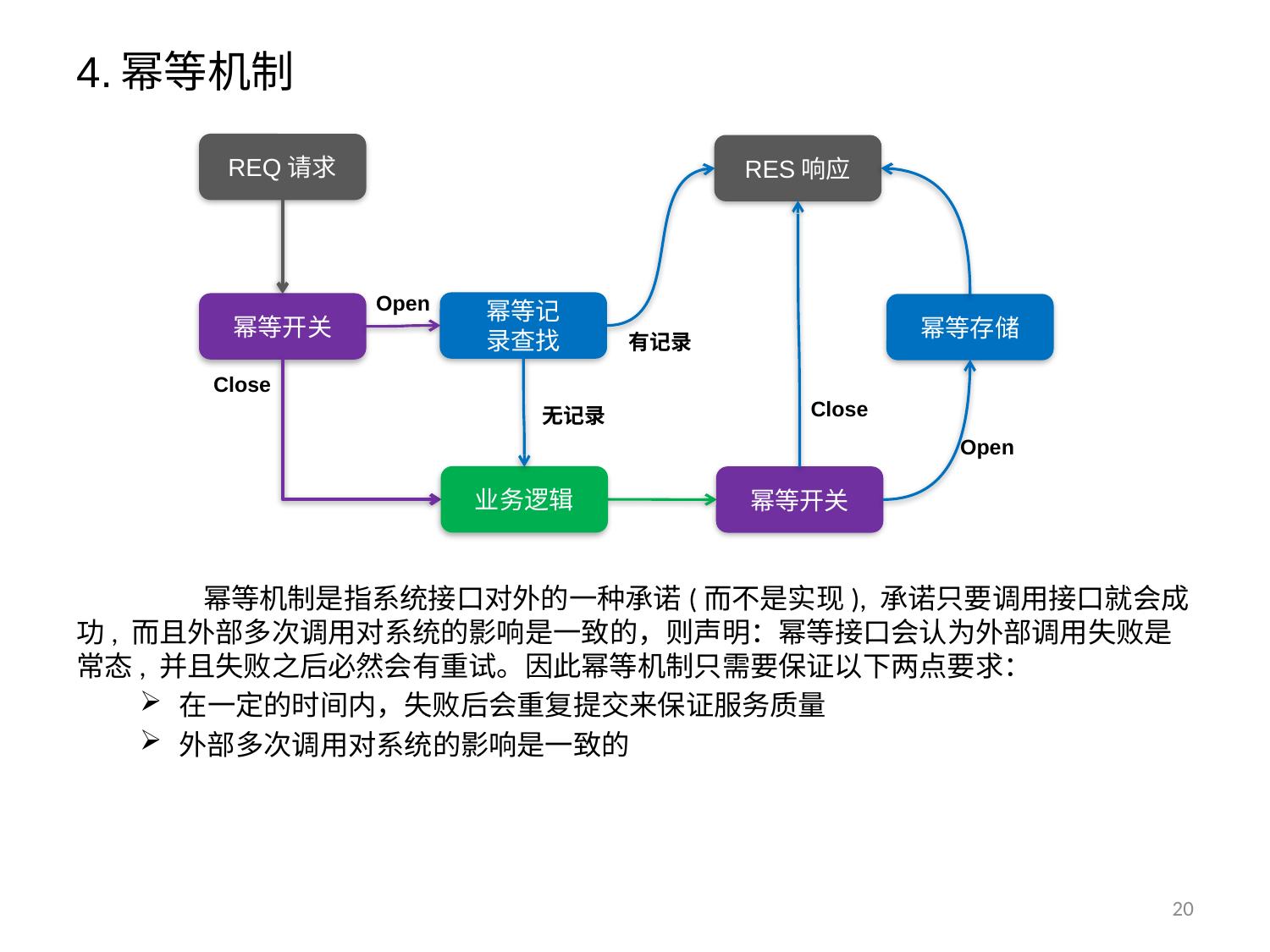

# 4.幂等机制
REQ请求
RES响应
Open
幂等记
录查找
幂等开关
幂等存储
有记录
Close
Close
无记录
Open
业务逻辑
幂等开关
	幂等机制是指系统接口对外的一种承诺(而不是实现), 承诺只要调用接口就会成功, 而且外部多次调用对系统的影响是一致的，则声明：幂等接口会认为外部调用失败是常态, 并且失败之后必然会有重试。因此幂等机制只需要保证以下两点要求：
在一定的时间内，失败后会重复提交来保证服务质量
外部多次调用对系统的影响是一致的
20